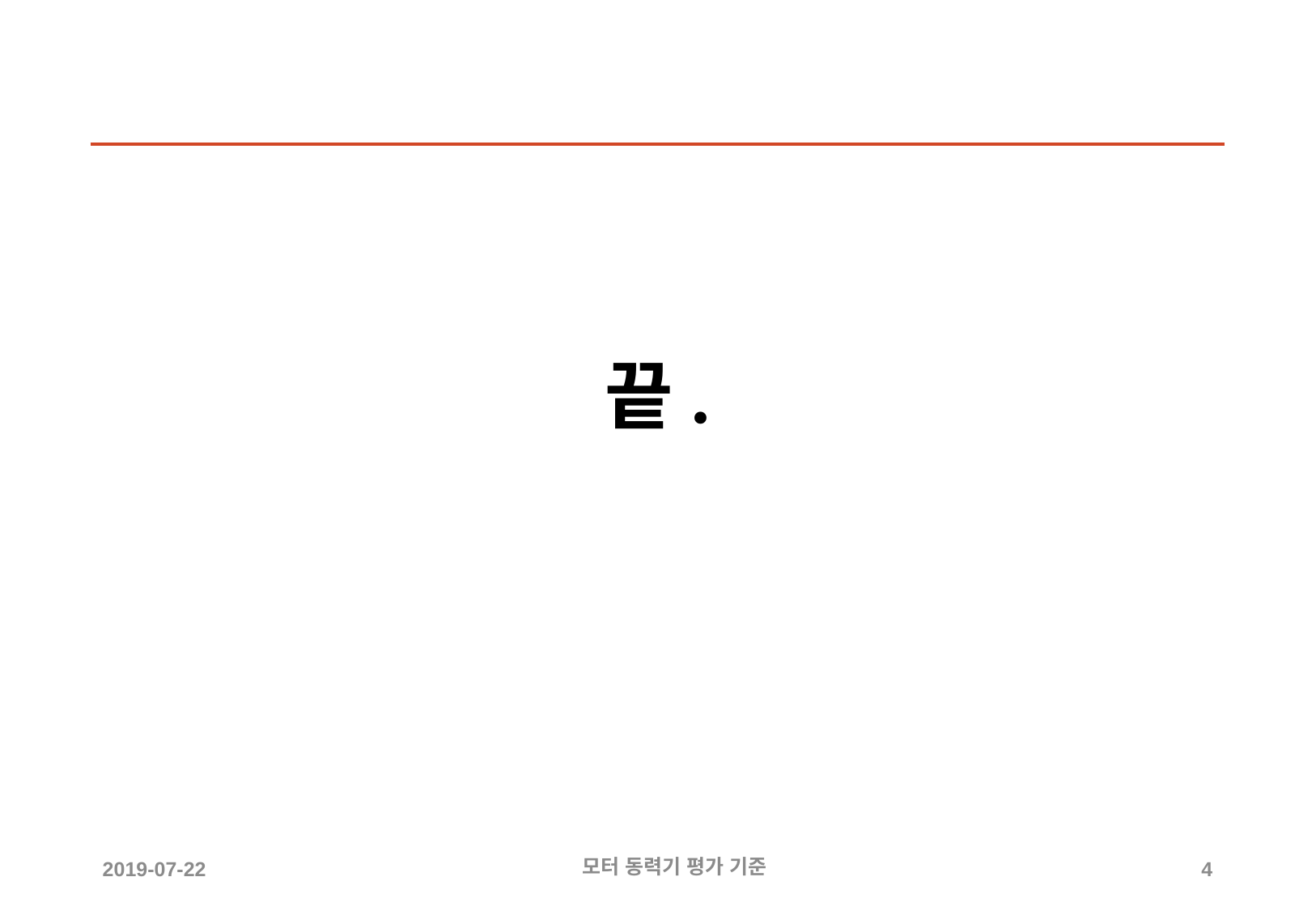

# 끝.
2019-07-22
모터 동력기 평가 기준
4